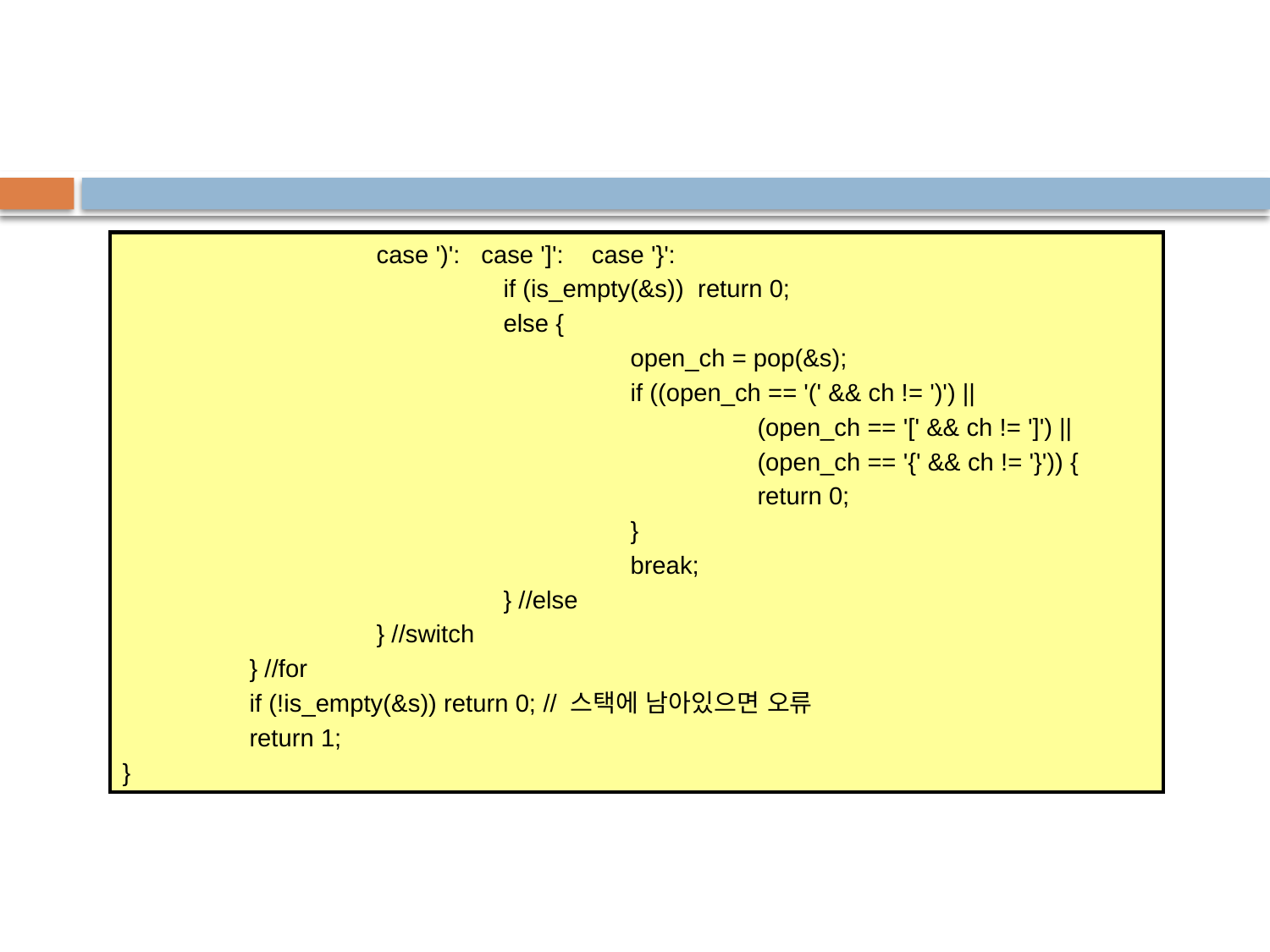

case ')':   case ']':    case '}':
			if (is_empty(&s))  return 0;
			else {
				open_ch = pop(&s);
				if ((open_ch == '(' && ch != ')') ||
					(open_ch == '[' && ch != ']') ||
					(open_ch == '{' && ch != '}')) {
					return 0;
				}
				break;
			} //else
		} //switch
	} //for
	if (!is_empty(&s)) return 0; // 스택에 남아있으면 오류
	return 1;
}